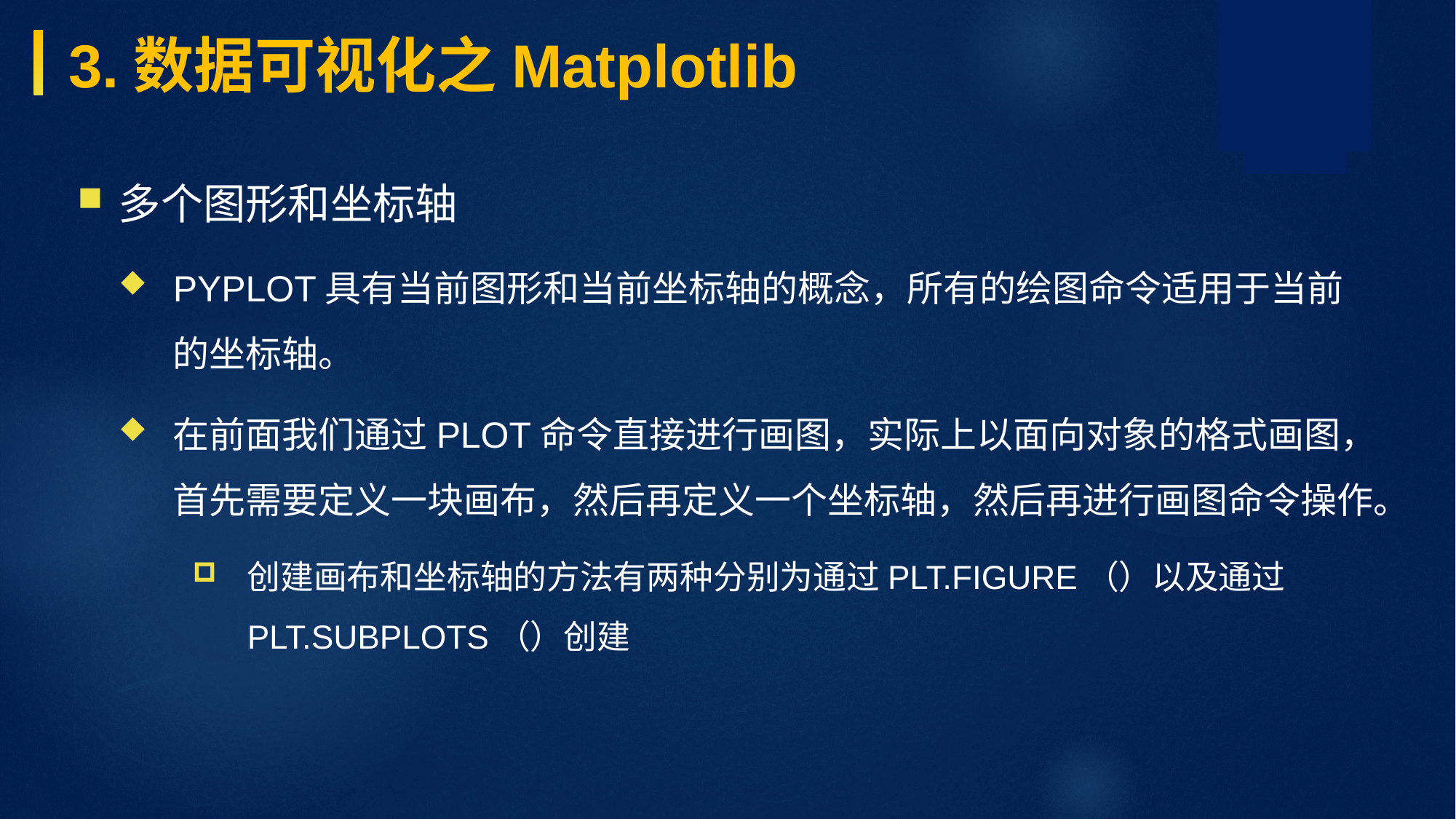

3.数据可视化之Matplotlib
多个图形和坐标轴
pyplot具有当前图形和当前坐标轴的概念，所有的绘图命令适用于当前的坐标轴。
在前面我们通过plot命令直接进行画图，实际上以面向对象的格式画图，首先需要定义一块画布，然后再定义一个坐标轴，然后再进行画图命令操作。
创建画布和坐标轴的方法有两种分别为通过plt.figure（）以及通过plt.subplots（）创建